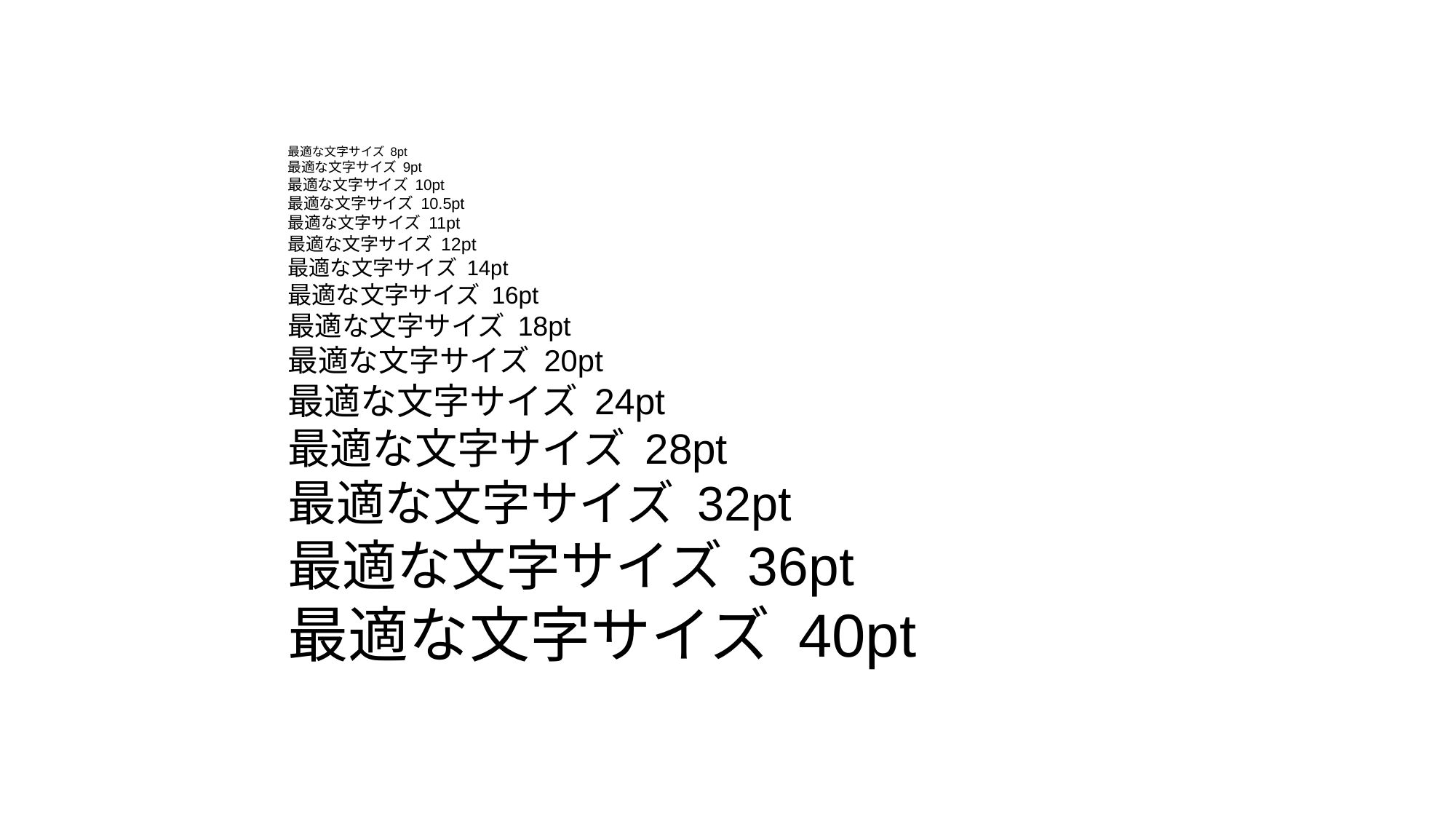

最適な文字サイズ 8pt
最適な文字サイズ 9pt
最適な文字サイズ 10pt
最適な文字サイズ 10.5pt
最適な文字サイズ 11pt
最適な文字サイズ 12pt
最適な文字サイズ 14pt
最適な文字サイズ 16pt
最適な文字サイズ 18pt
最適な文字サイズ 20pt
最適な文字サイズ 24pt
最適な文字サイズ 28pt
最適な文字サイズ 32pt
最適な文字サイズ 36pt
最適な文字サイズ 40pt